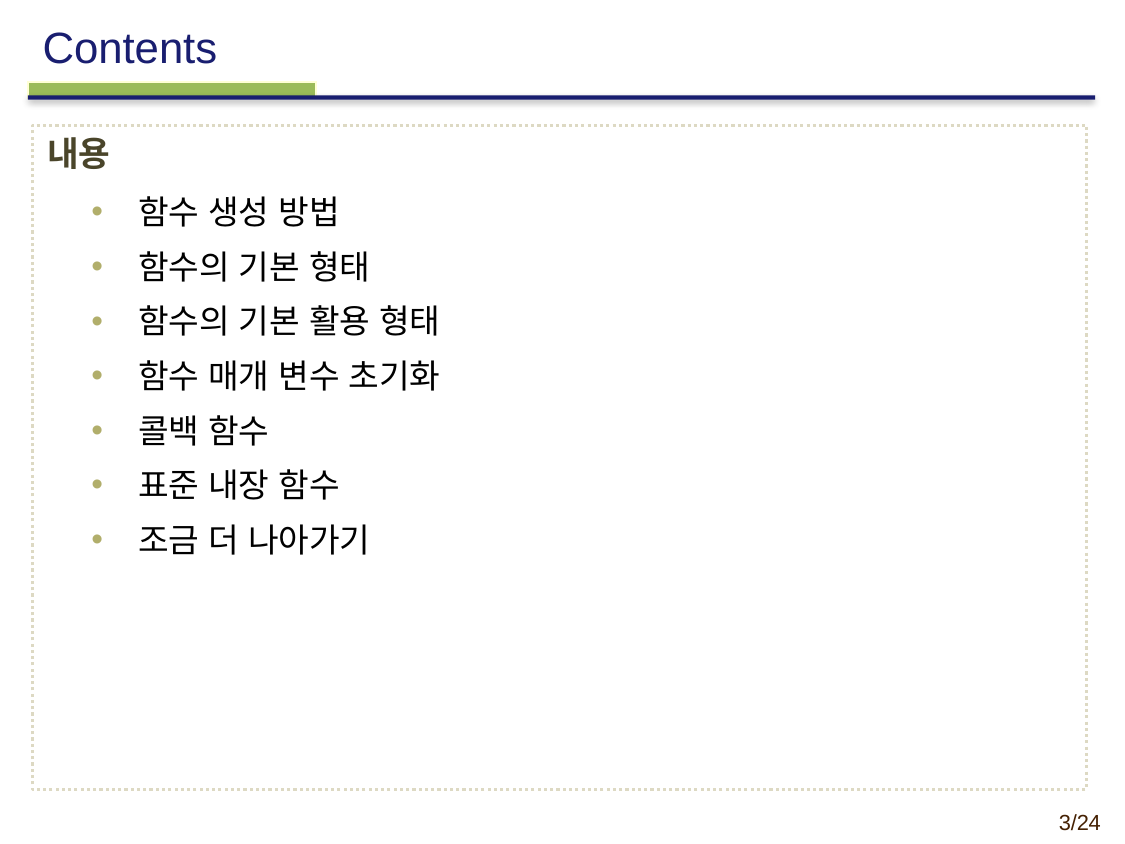

내용
함수 생성 방법
함수의 기본 형태
함수의 기본 활용 형태
함수 매개 변수 초기화
콜백 함수
표준 내장 함수
조금 더 나아가기